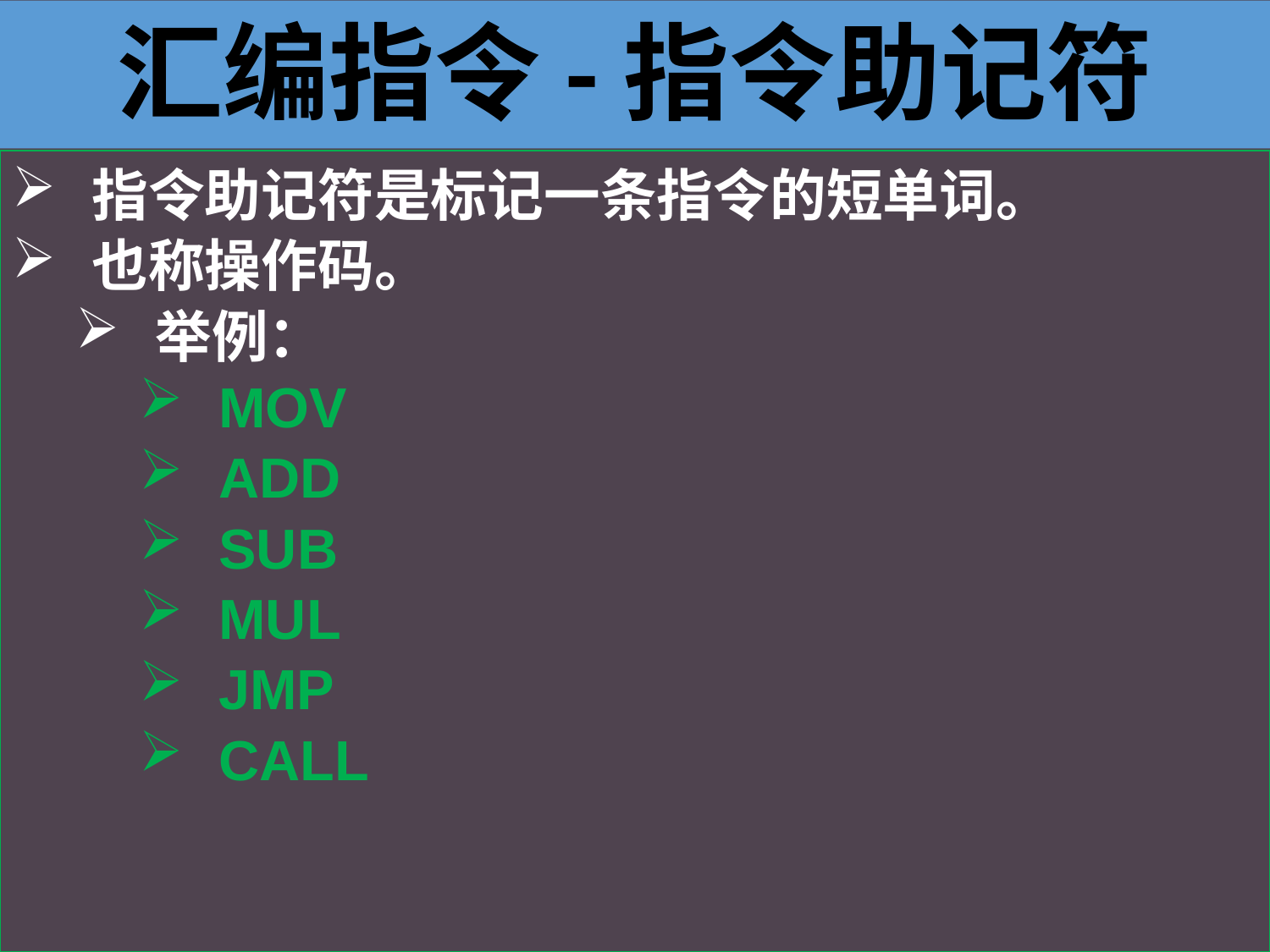

汇编指令-指令助记符
指令助记符是标记一条指令的短单词。
也称操作码。
举例：
MOV
ADD
SUB
MUL
JMP
CALL